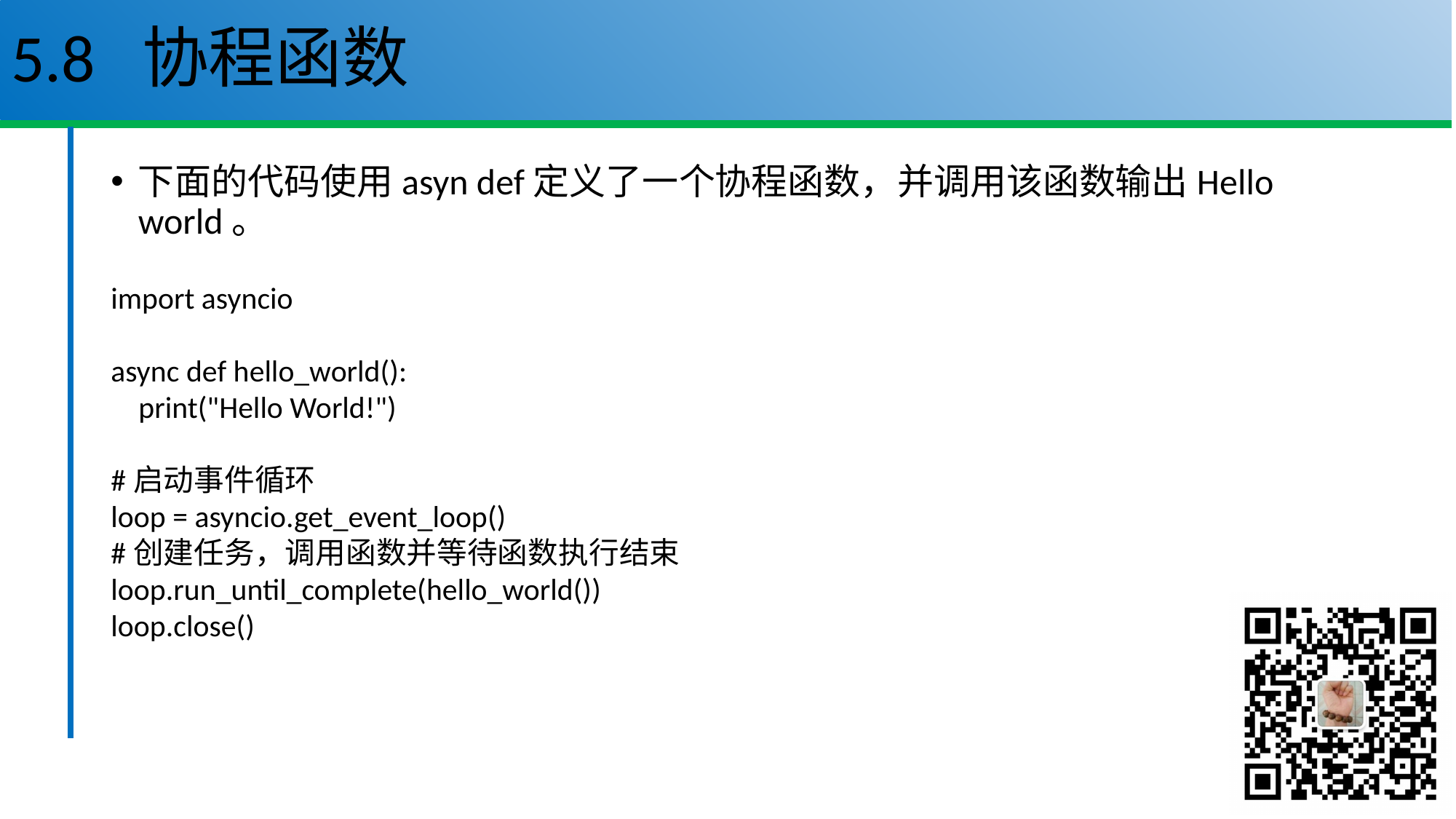

# 5.8  协程函数
下面的代码使用asyn def定义了一个协程函数，并调用该函数输出Hello world。

import asyncio

async def hello_world():
    print("Hello World!")

#启动事件循环
loop = asyncio.get_event_loop()
#创建任务，调用函数并等待函数执行结束
loop.run_until_complete(hello_world())
loop.close()
78